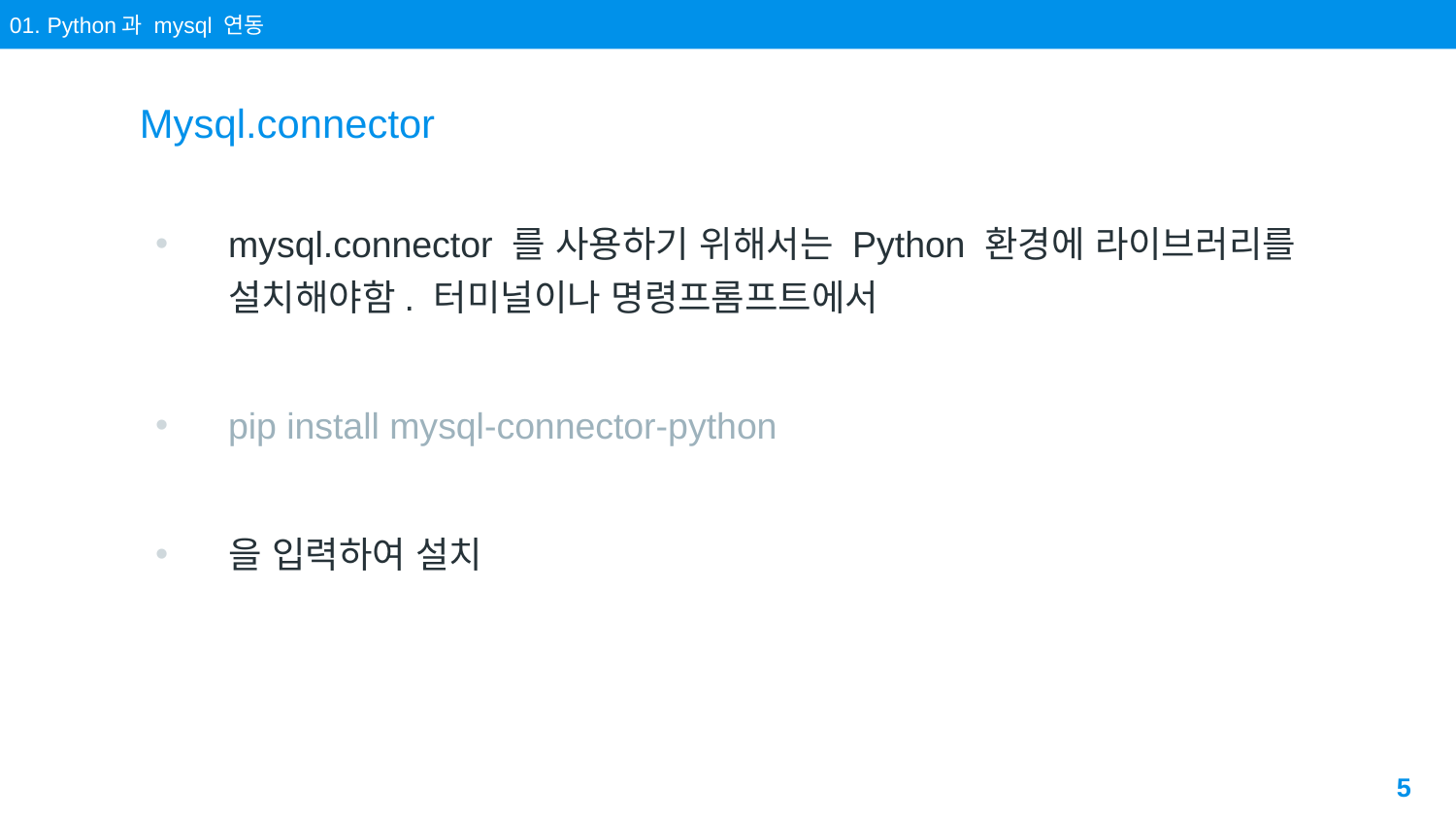

01. Python과 mysql 연동
# Mysql.connector
mysql.connector 를 사용하기 위해서는 Python 환경에 라이브러리를 설치해야함. 터미널이나 명령프롬프트에서

pip install mysql-connector-python

을 입력하여 설치
5